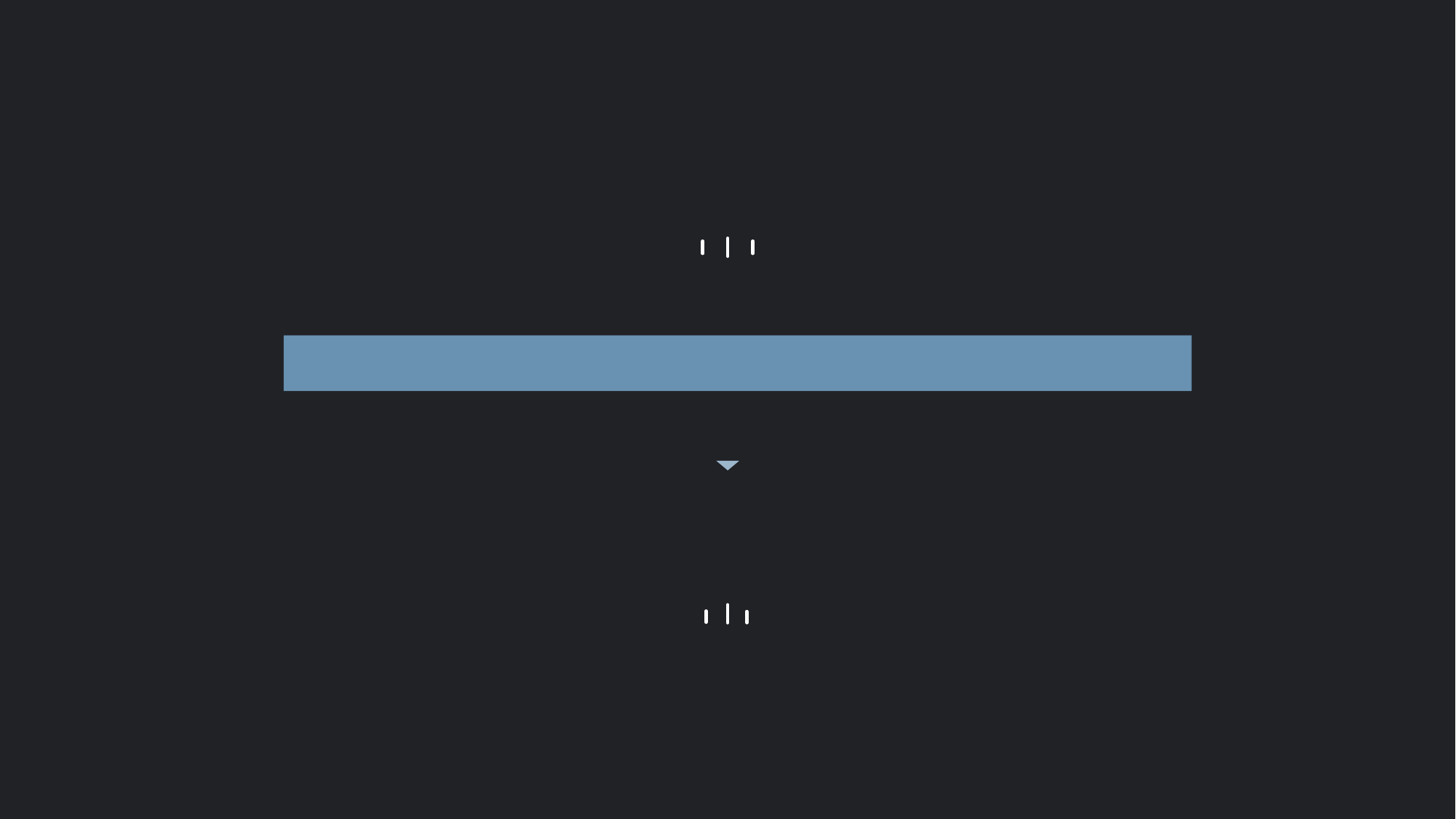

BCN / Giga 인터넷 서비스 기반 구축

I 3조 I

2014180016 김형재
2014180026 원동욱
2014182011 김태화
2014182043 차종원